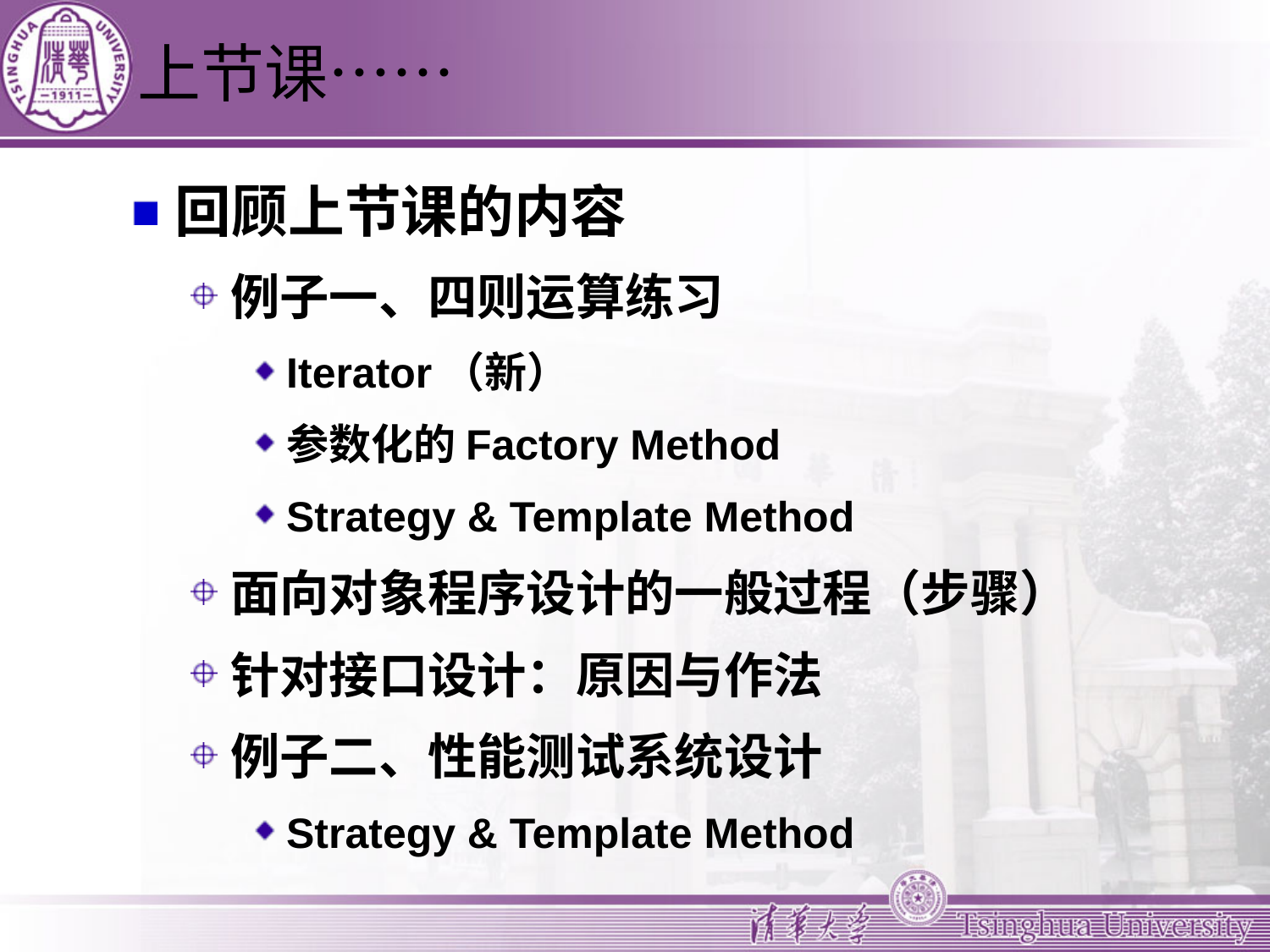

# 上节课……
回顾上节课的内容
例子一、四则运算练习
Iterator（新）
参数化的Factory Method
Strategy & Template Method
面向对象程序设计的一般过程（步骤）
针对接口设计：原因与作法
例子二、性能测试系统设计
Strategy & Template Method